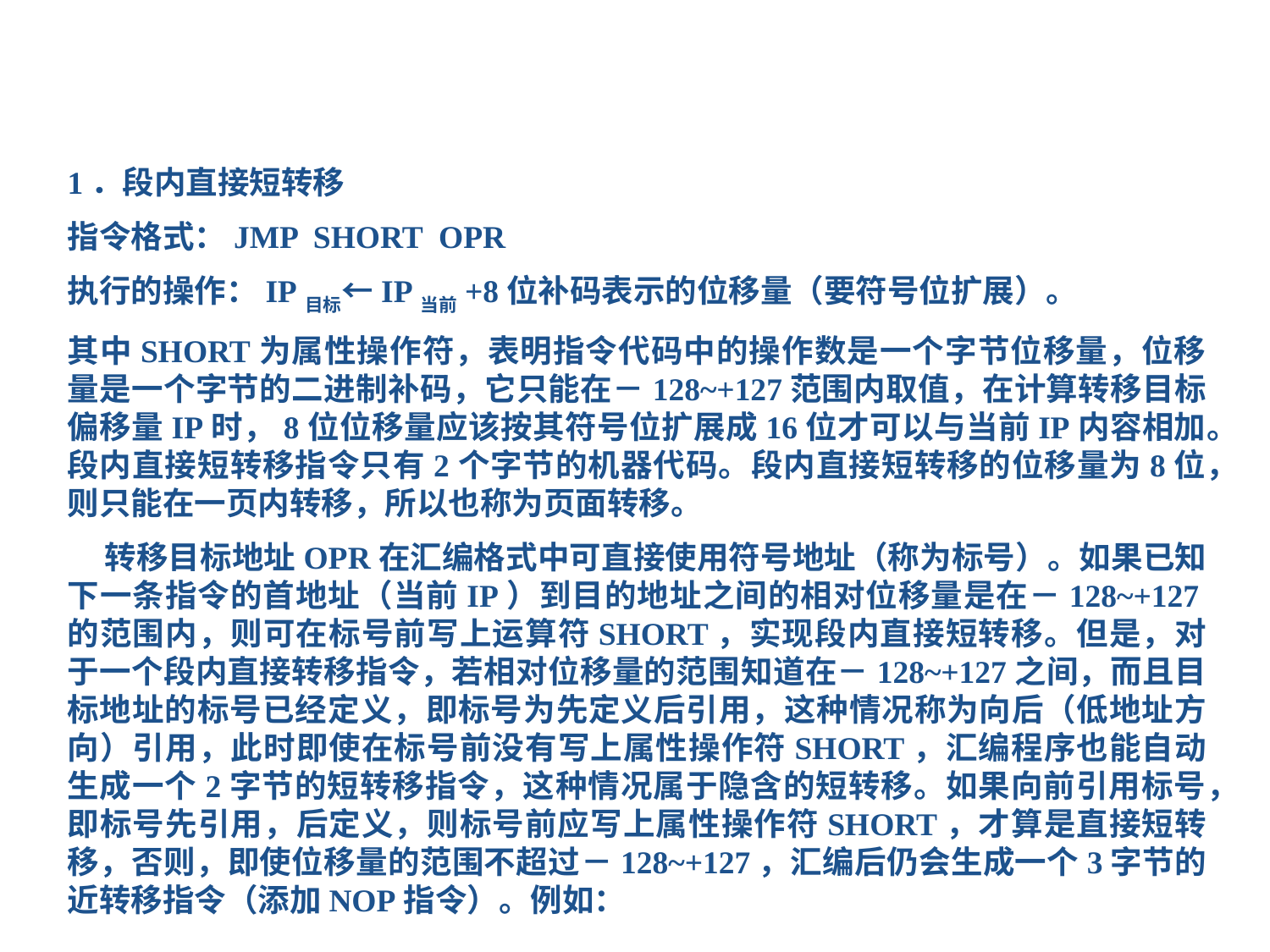

1．段内直接短转移
指令格式：JMP  SHORT  OPR
执行的操作：IP目标←IP当前+8位补码表示的位移量（要符号位扩展）。
其中SHORT为属性操作符，表明指令代码中的操作数是一个字节位移量，位移量是一个字节的二进制补码，它只能在－128~+127范围内取值，在计算转移目标偏移量IP时，8位位移量应该按其符号位扩展成16位才可以与当前IP内容相加。段内直接短转移指令只有2个字节的机器代码。段内直接短转移的位移量为8位，则只能在一页内转移，所以也称为页面转移。
    转移目标地址OPR在汇编格式中可直接使用符号地址（称为标号）。如果已知下一条指令的首地址（当前IP）到目的地址之间的相对位移量是在－128~+127的范围内，则可在标号前写上运算符SHORT，实现段内直接短转移。但是，对于一个段内直接转移指令，若相对位移量的范围知道在－128~+127之间，而且目标地址的标号已经定义，即标号为先定义后引用，这种情况称为向后（低地址方向）引用，此时即使在标号前没有写上属性操作符SHORT，汇编程序也能自动生成一个2字节的短转移指令，这种情况属于隐含的短转移。如果向前引用标号，即标号先引用，后定义，则标号前应写上属性操作符SHORT，才算是直接短转移，否则，即使位移量的范围不超过－128~+127，汇编后仍会生成一个3字节的近转移指令（添加NOP指令）。例如：